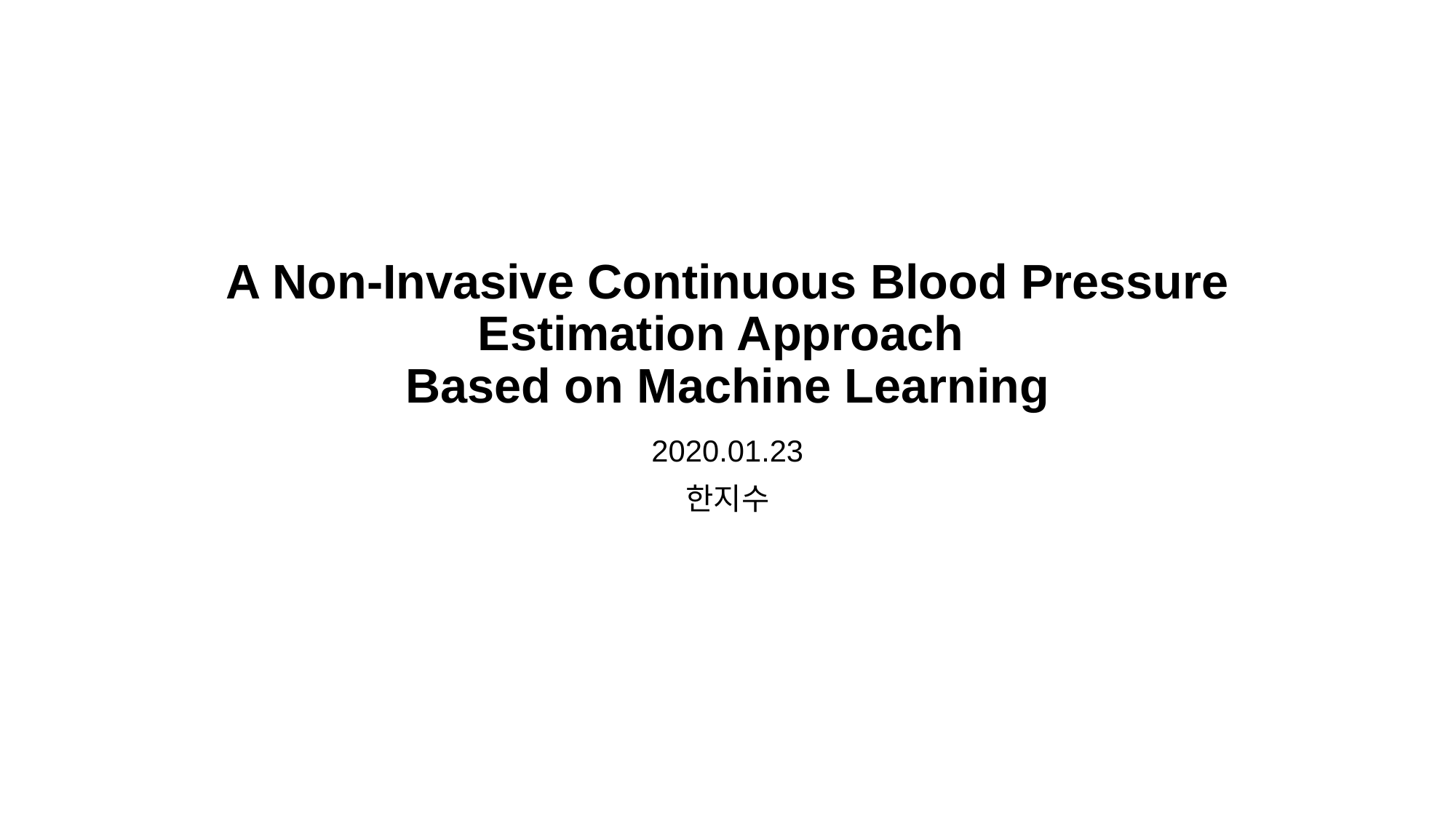

# A Non-Invasive Continuous Blood Pressure Estimation Approach Based on Machine Learning
2020.01.23
한지수